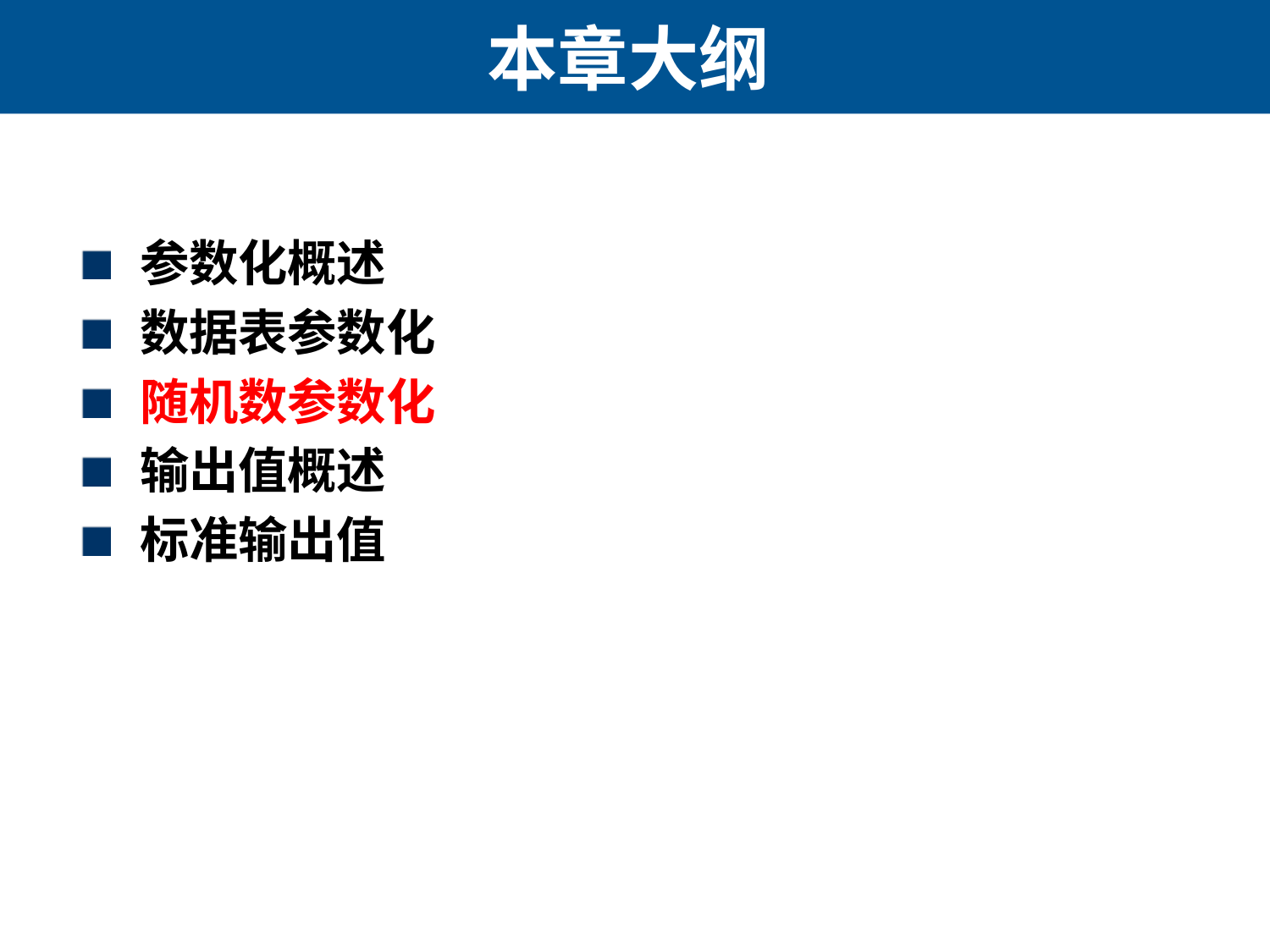

# 本章大纲
参数化概述
数据表参数化
随机数参数化
输出值概述
标准输出值